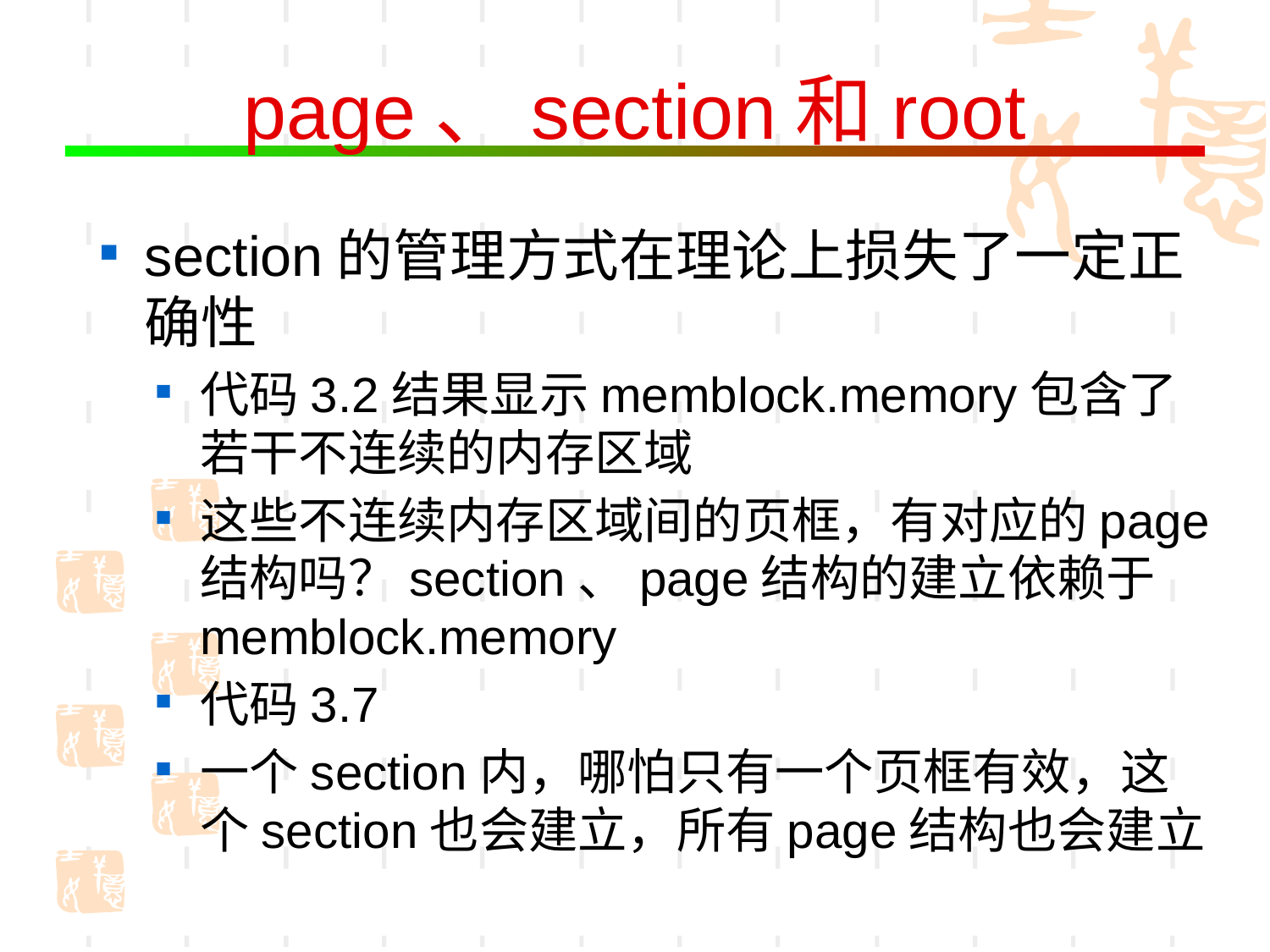

# page、section和root
section的管理方式在理论上损失了一定正确性
代码3.2结果显示memblock.memory包含了若干不连续的内存区域
这些不连续内存区域间的页框，有对应的page结构吗？section、page结构的建立依赖于memblock.memory
代码3.7
一个section内，哪怕只有一个页框有效，这个section也会建立，所有page结构也会建立